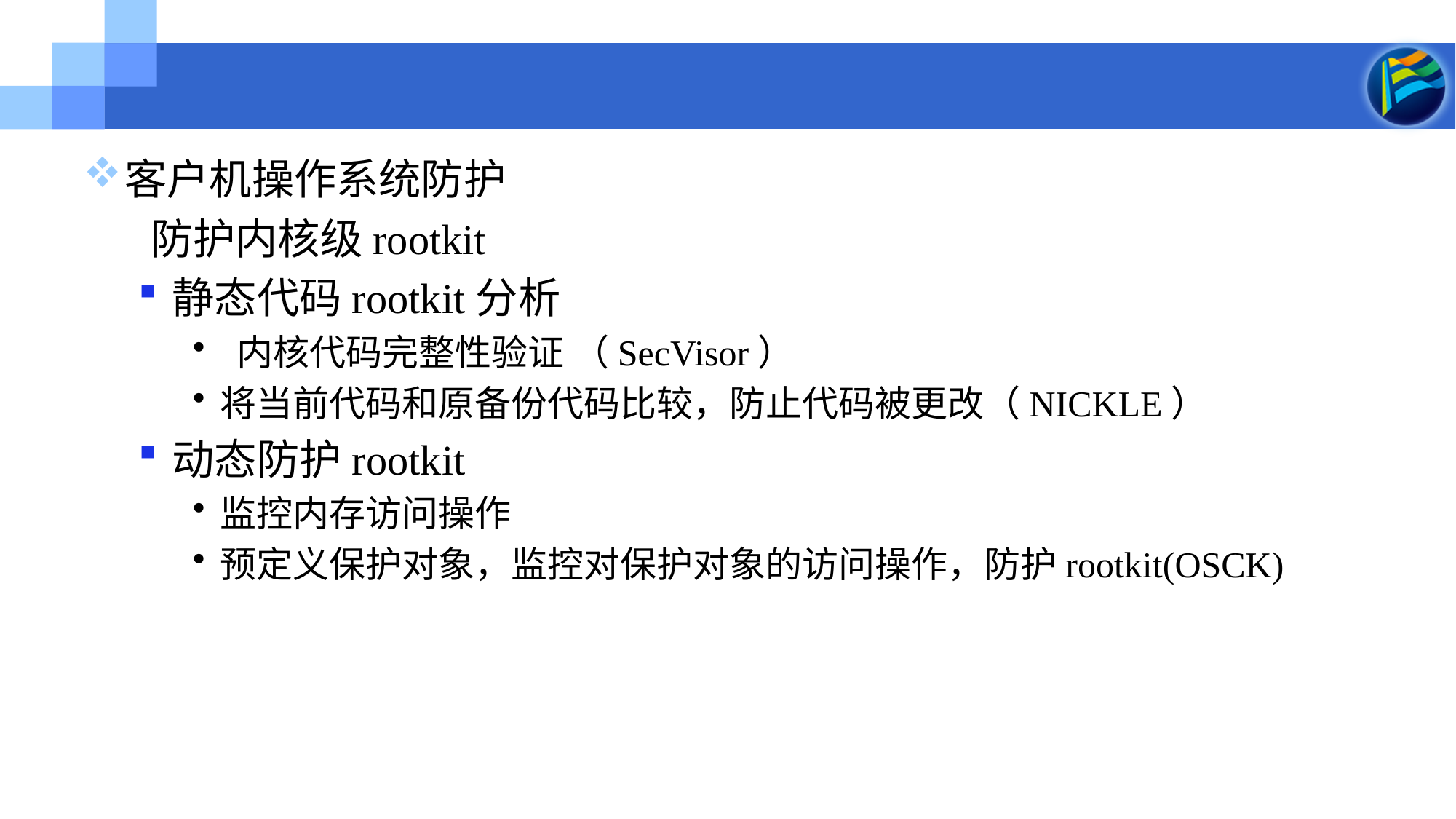

#
客户机操作系统防护
      防护内核级rootkit
静态代码rootkit分析
 内核代码完整性验证 （SecVisor）
将当前代码和原备份代码比较，防止代码被更改（NICKLE）
动态防护rootkit
监控内存访问操作
预定义保护对象，监控对保护对象的访问操作，防护rootkit(OSCK)
8